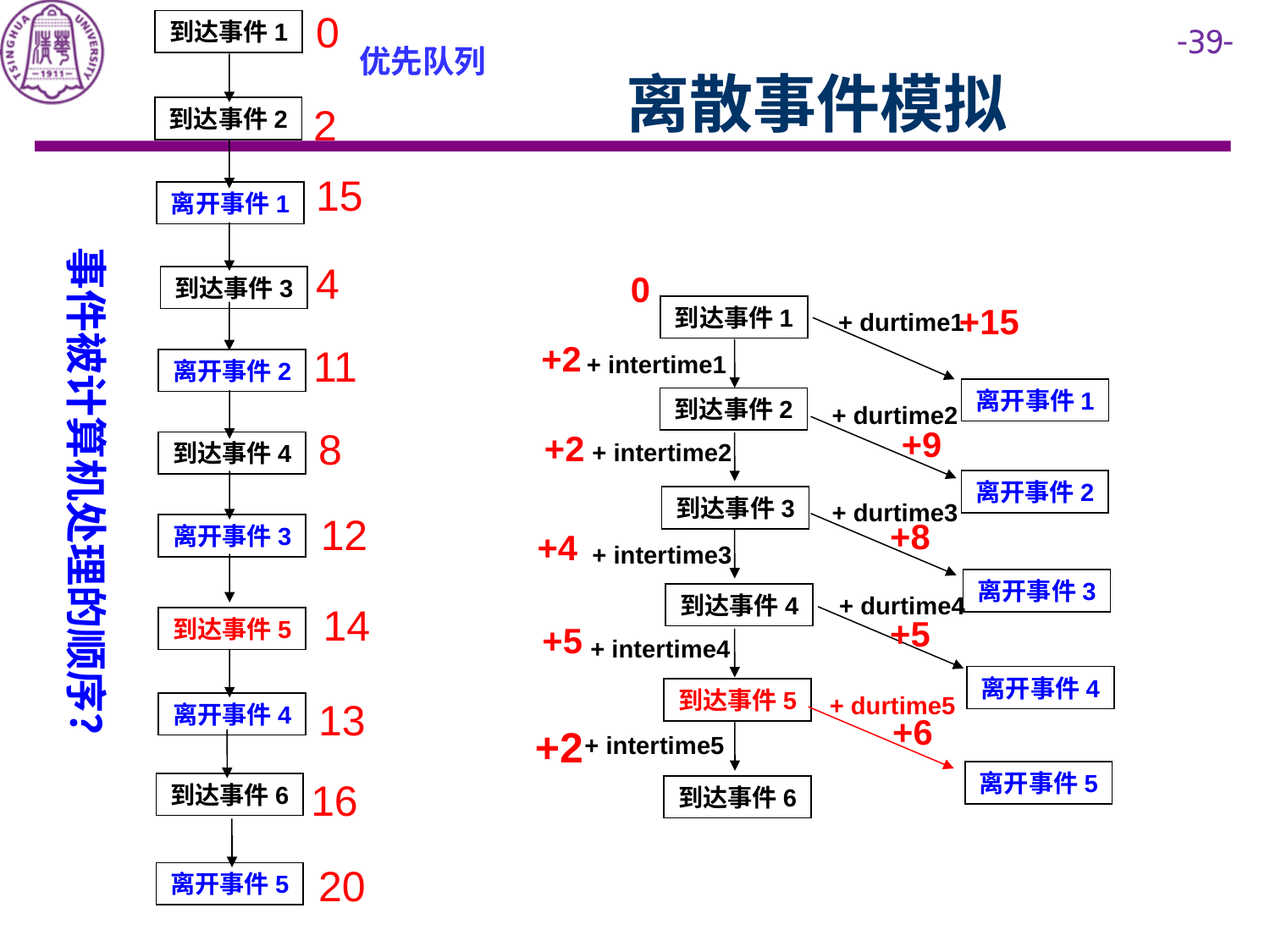

0
到达事件1
优先队列

到达事件2
离散事件模拟
2

离开事件1
15

到达事件3
事件被计算机处理的顺序？
4
0
+15
到达事件1
+ durtime1

离开事件2

+2
11

+ intertime1
离开事件1
到达事件2

到达事件4
+ durtime2

+9
8
+2
+ intertime2

离开事件2

离开事件3
到达事件3
+ durtime3

12
+8
+4

+ intertime3

到达事件5
离开事件3
+ durtime4

到达事件4
14
+5
+5
+ intertime4

离开事件4
离开事件4
到达事件5
+ durtime5
+6
13

+2

+ intertime5

到达事件6
离开事件5
16
到达事件6

离开事件5
20